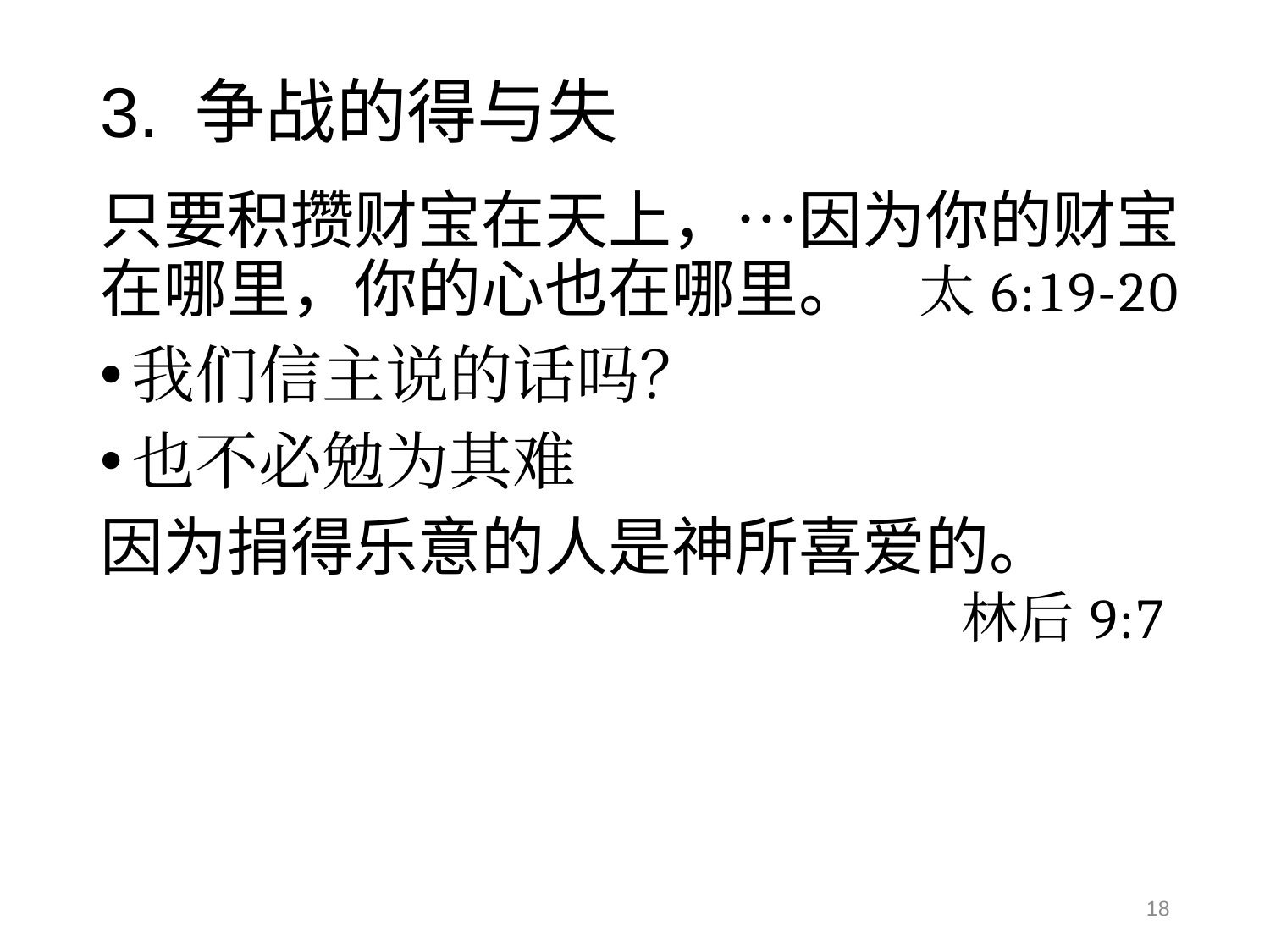

# 3. 争战的得与失
只要积攒财宝在天上，…因为你的财宝在哪里，你的心也在哪里。    太6:19-20
我们信主说的话吗？
也不必勉为其难
因为捐得乐意的人是神所喜爱的。
						       林后9:7

18